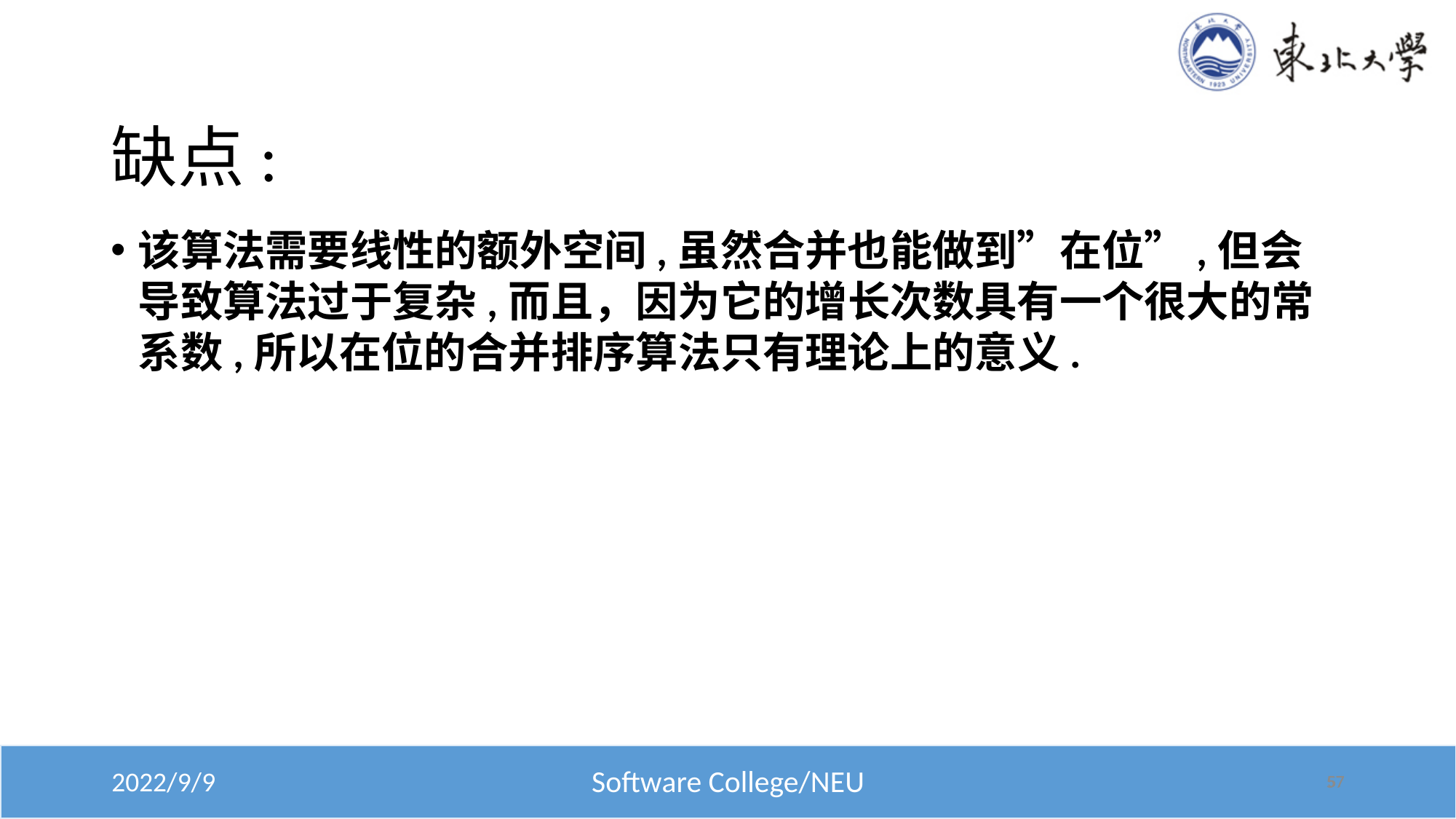

# 缺点:
该算法需要线性的额外空间,虽然合并也能做到”在位”,但会导致算法过于复杂,而且，因为它的增长次数具有一个很大的常系数,所以在位的合并排序算法只有理论上的意义.
57